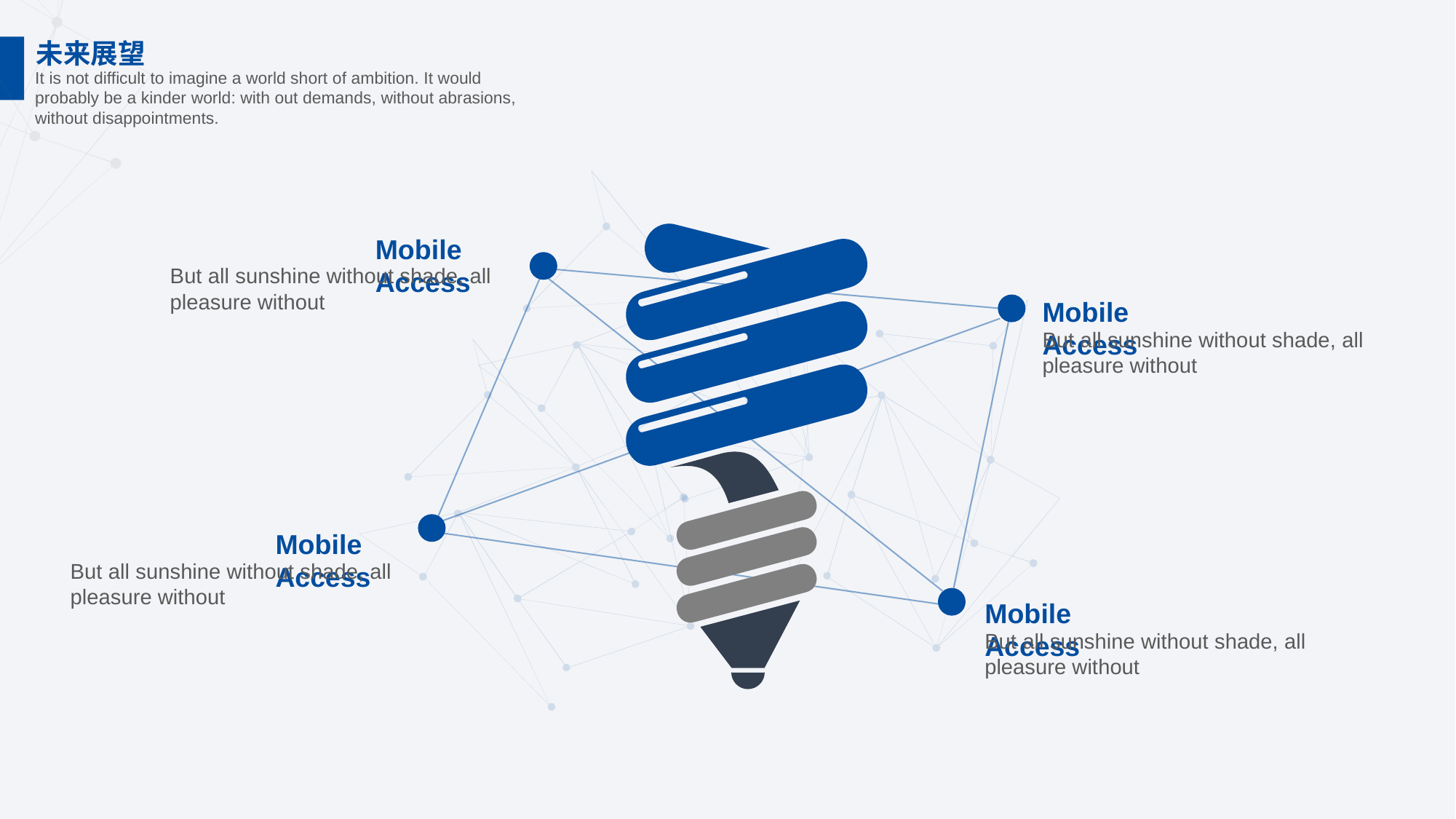

未来展望

It is not difficult to imagine a world short of ambition. It would probably be a kinder world: with out demands, without abrasions, without disappointments.

Mobile Access
But all sunshine without shade, all pleasure without

Mobile Access
But all sunshine without shade, all pleasure without
Mobile Access
But all sunshine without shade, all pleasure without
Mobile Access
But all sunshine without shade, all pleasure without